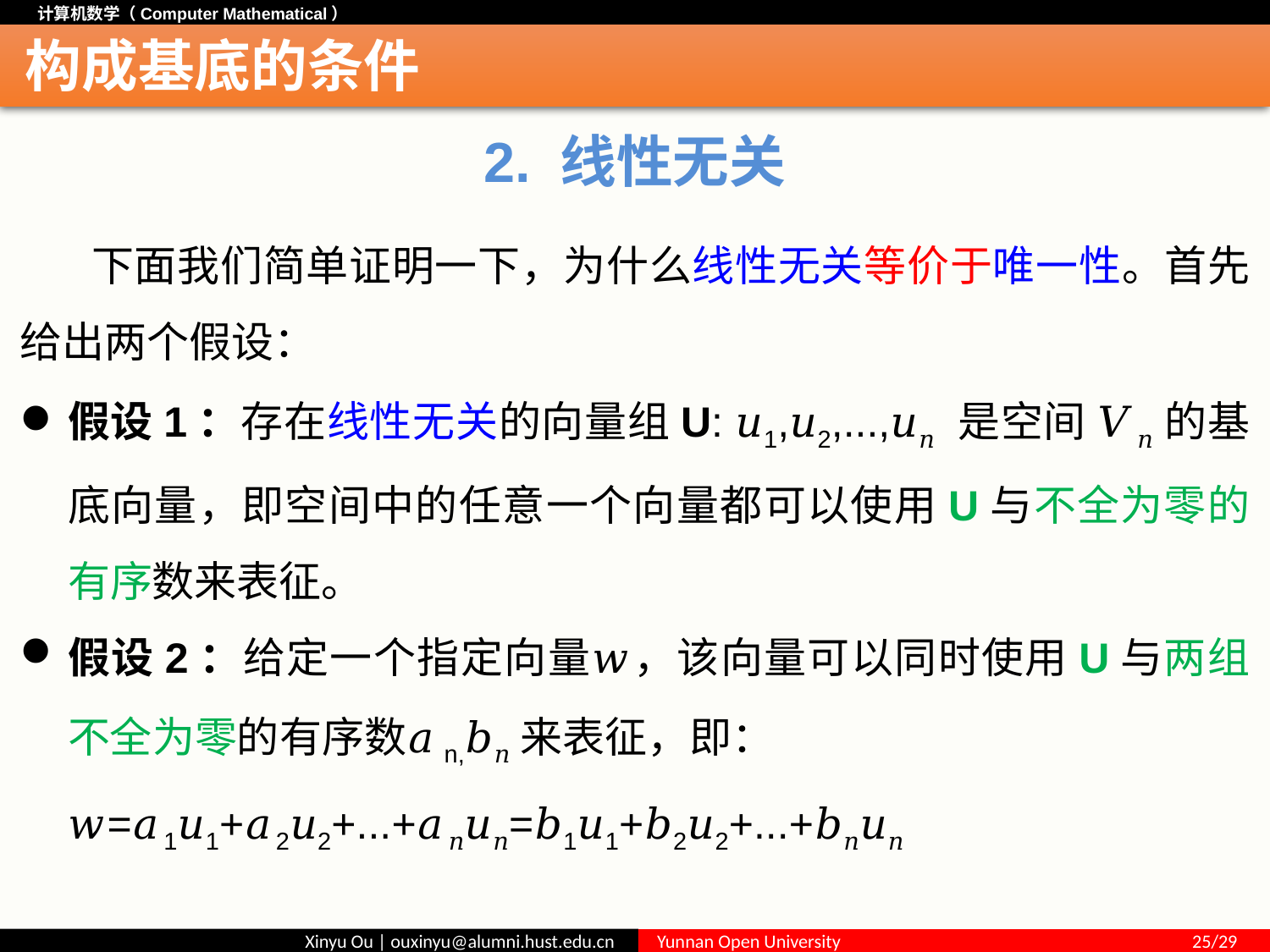

# 构成基底的条件
2. 线性无关
      下面我们简单证明一下，为什么线性无关等价于唯一性。首先给出两个假设：
假设1：存在线性无关的向量组U: 𝑢1,𝑢2,...,𝑢𝑛 是空间 𝑉𝑛 的基底向量，即空间中的任意一个向量都可以使用U与不全为零的有序数来表征。
假设2：给定一个指定向量𝑤，该向量可以同时使用U与两组不全为零的有序数𝑎n,𝑏𝑛来表征，即：
    𝑤=𝑎1𝑢1+𝑎2𝑢2+...+𝑎𝑛𝑢𝑛=𝑏1𝑢1+𝑏2𝑢2+...+𝑏𝑛𝑢𝑛